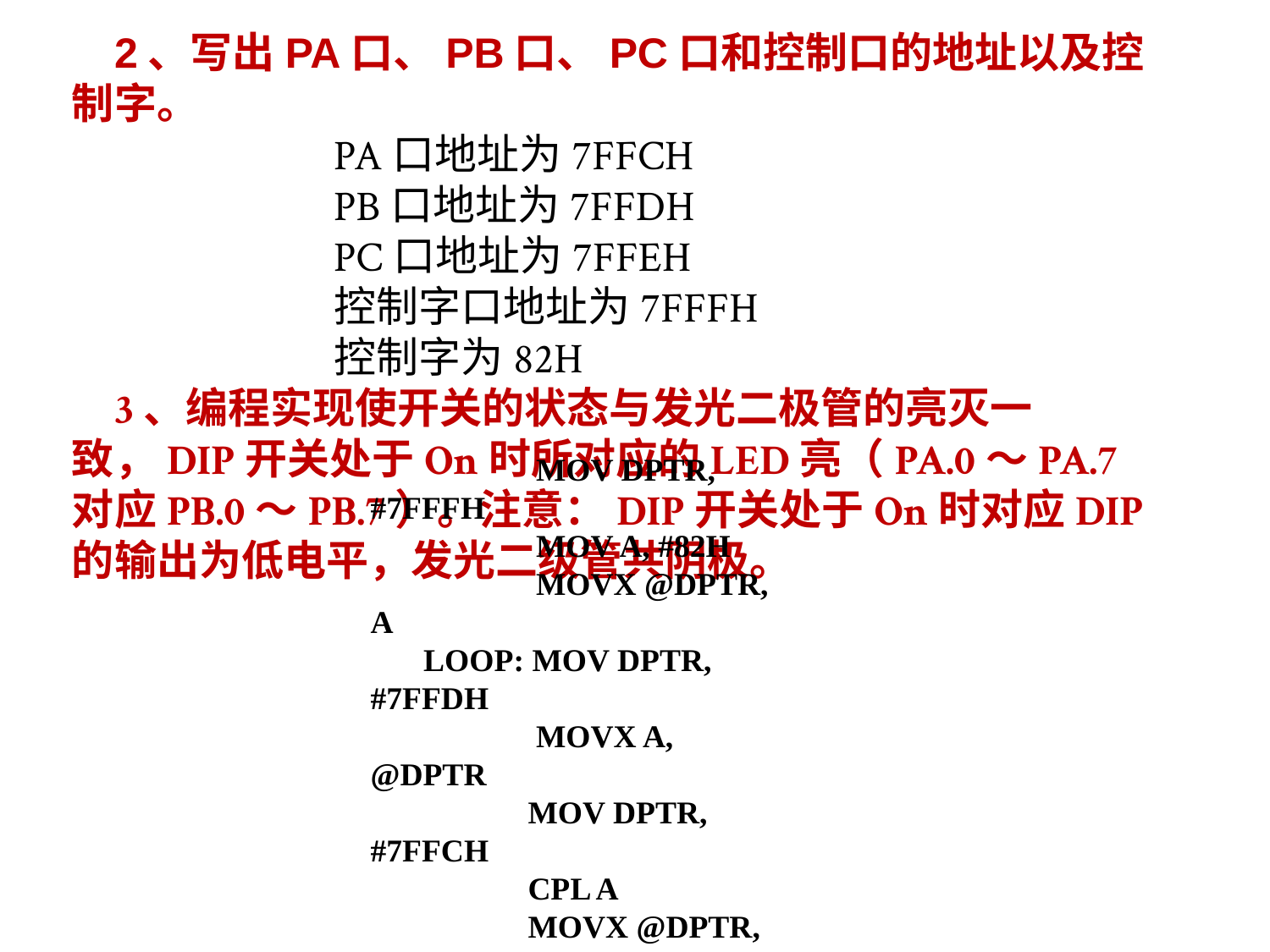

2、写出PA口、PB口、PC口和控制口的地址以及控制字。
                       PA口地址为7FFCH
                       PB口地址为7FFDH
                       PC口地址为7FFEH
                      控制字口地址为7FFFH
                      控制字为82H
3、编程实现使开关的状态与发光二极管的亮灭一致，DIP开关处于On时所对应的LED亮（PA.0～PA.7对应PB.0～PB.7）。注意：DIP开关处于On时对应DIP的输出为低电平，发光二级管共阴极。
              MOV DPTR, #7FFFH
              MOV A, #82H
              MOVX @DPTR, A
LOOP: MOV DPTR, #7FFDH
              MOVX A, @DPTR
             MOV DPTR, #7FFCH
             CPL A
             MOVX @DPTR, A
             SJMP LOOP